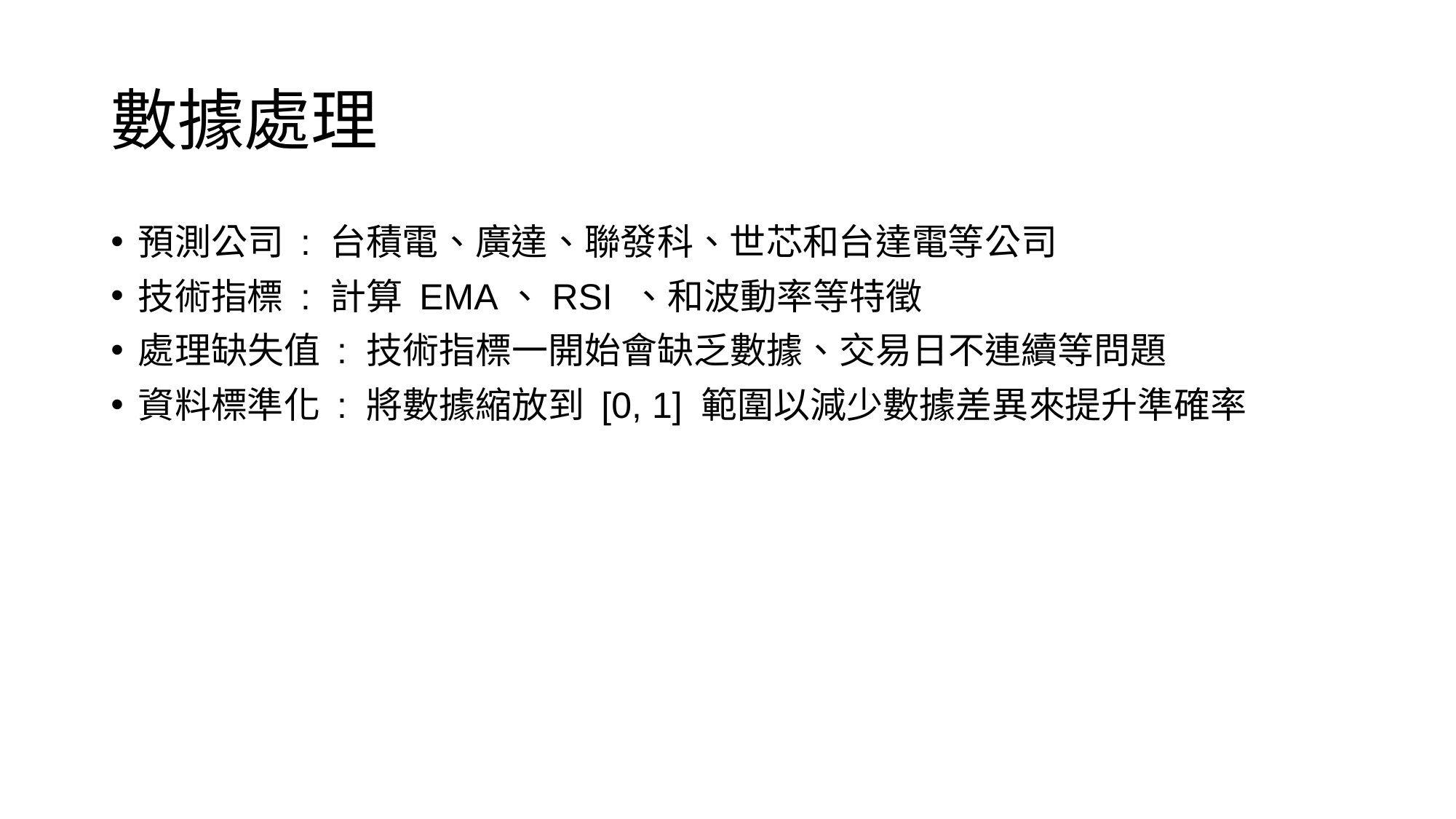

# 數據處理

預測公司 : 台積電、廣達、聯發科、世芯和台達電等公司
技術指標 : 計算 EMA、RSI 、和波動率等特徵
處理缺失值 : 技術指標一開始會缺乏數據、交易日不連續等問題
資料標準化 : 將數據縮放到 [0, 1] 範圍以減少數據差異來提升準確率